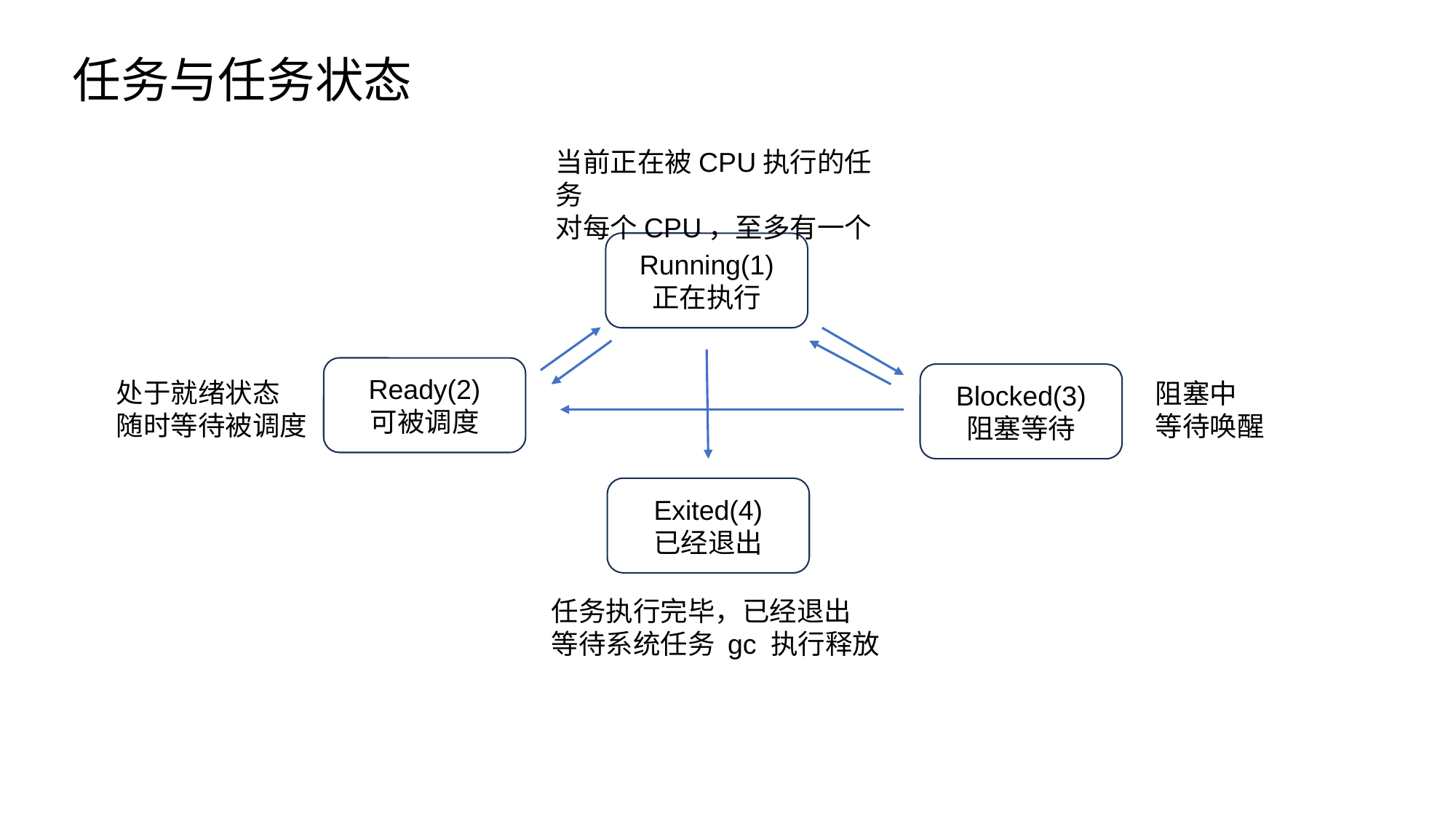

任务与任务状态
当前正在被CPU执行的任务
对每个CPU，至多有一个
Running(1)
正在执行
Ready(2)
可被调度
Blocked(3)
阻塞等待
处于就绪状态
随时等待被调度
阻塞中
等待唤醒
Exited(4)
已经退出
任务执行完毕，已经退出
等待系统任务 gc 执行释放